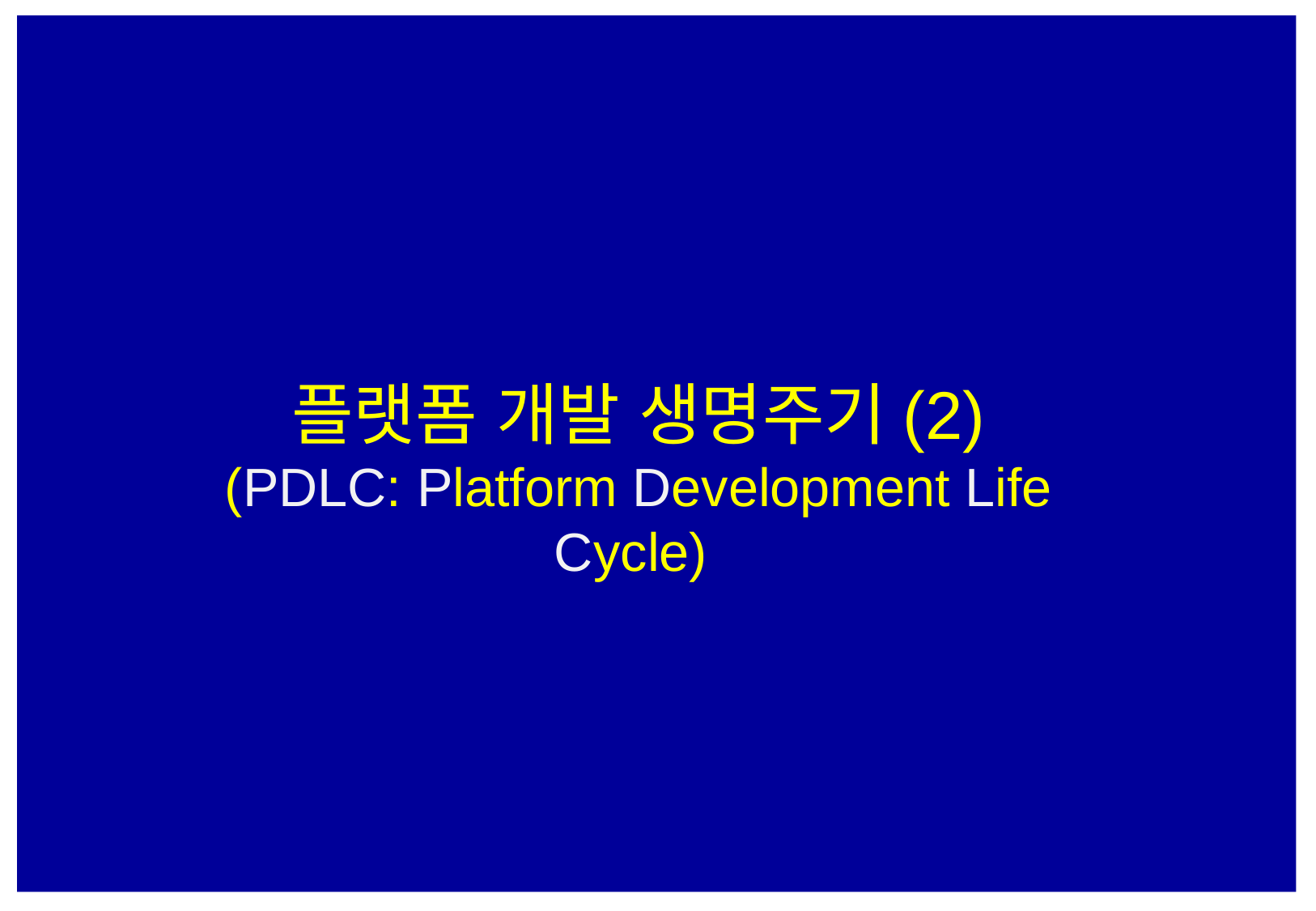

플랫폼 개발 생명주기(2)
(PDLC: Platform Development Life Cycle)